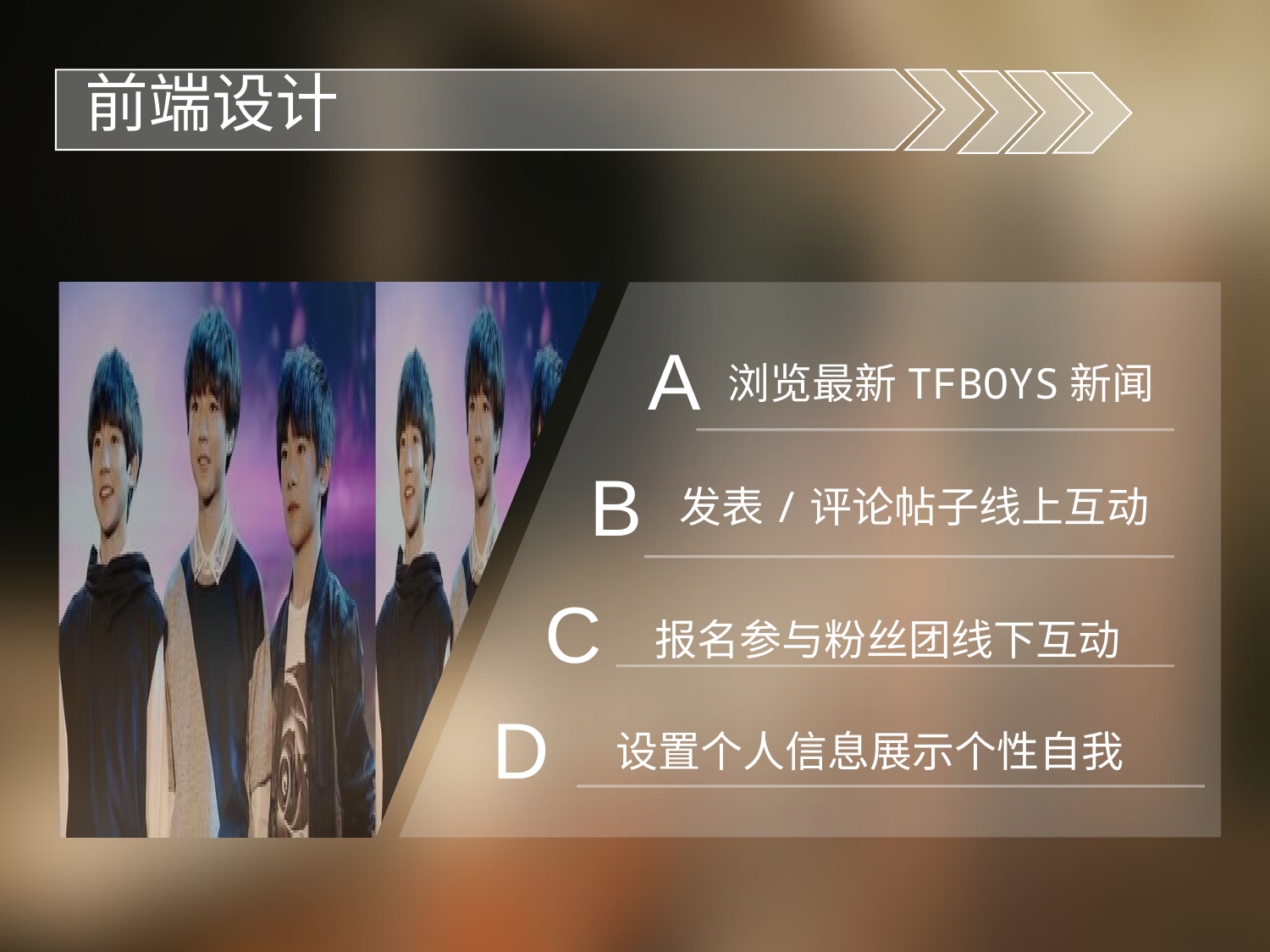

前端设计

A
浏览最新TFBOYS新闻
发表/评论帖子线上互动
B
C
报名参与粉丝团线下互动
D
设置个人信息展示个性自我